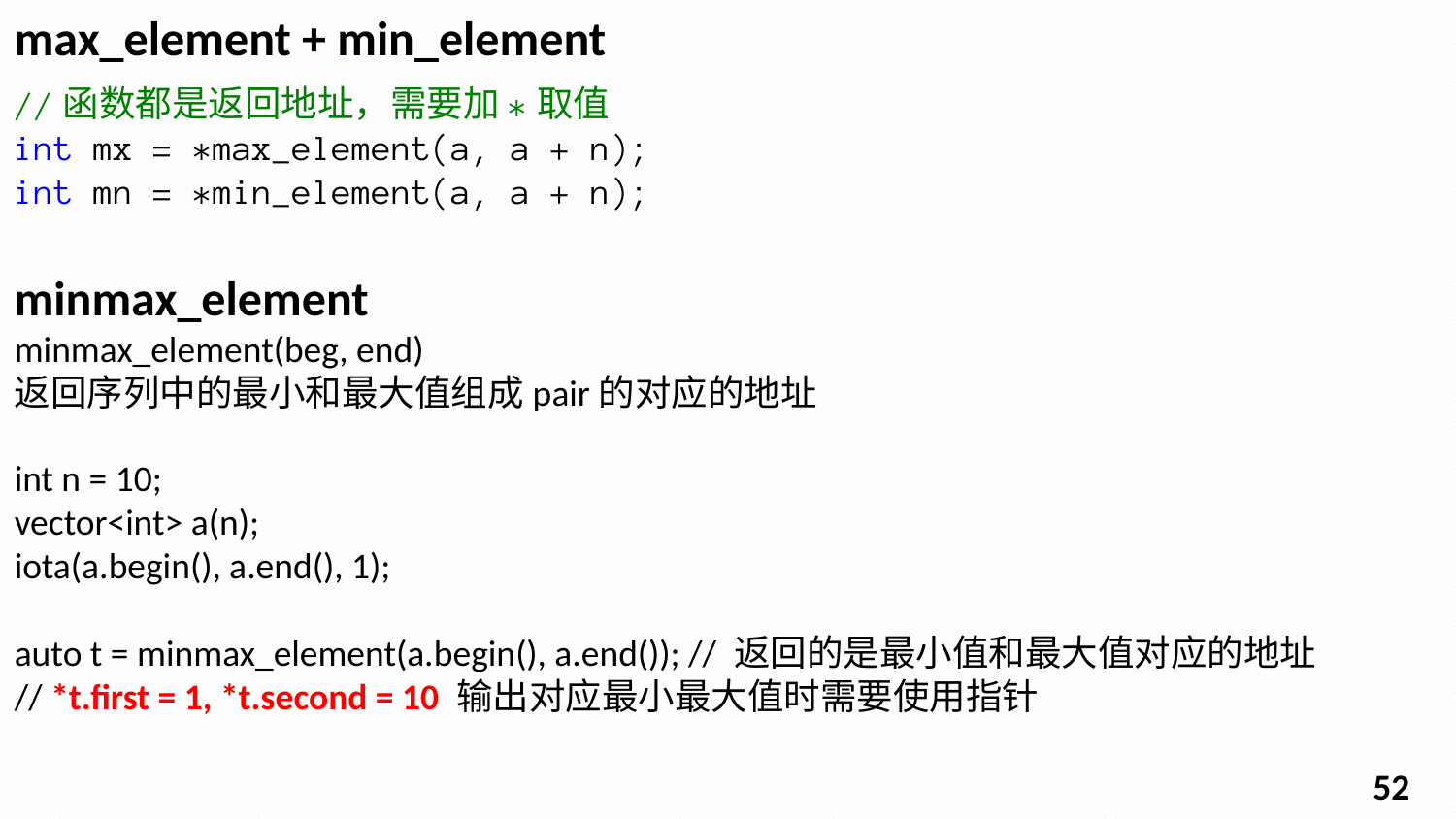

max_element + min_element
//函数都是返回地址，需要加*取值
int mx = *max_element(a, a + n);
int mn = *min_element(a, a + n);
minmax_element
minmax_element(beg, end)
返回序列中的最小和最大值组成pair的对应的地址
int n = 10;
vector<int> a(n);
iota(a.begin(), a.end(), 1);

auto t = minmax_element(a.begin(), a.end()); // 返回的是最小值和最大值对应的地址
// *t.first = 1, *t.second = 10 输出对应最小最大值时需要使用指针
52